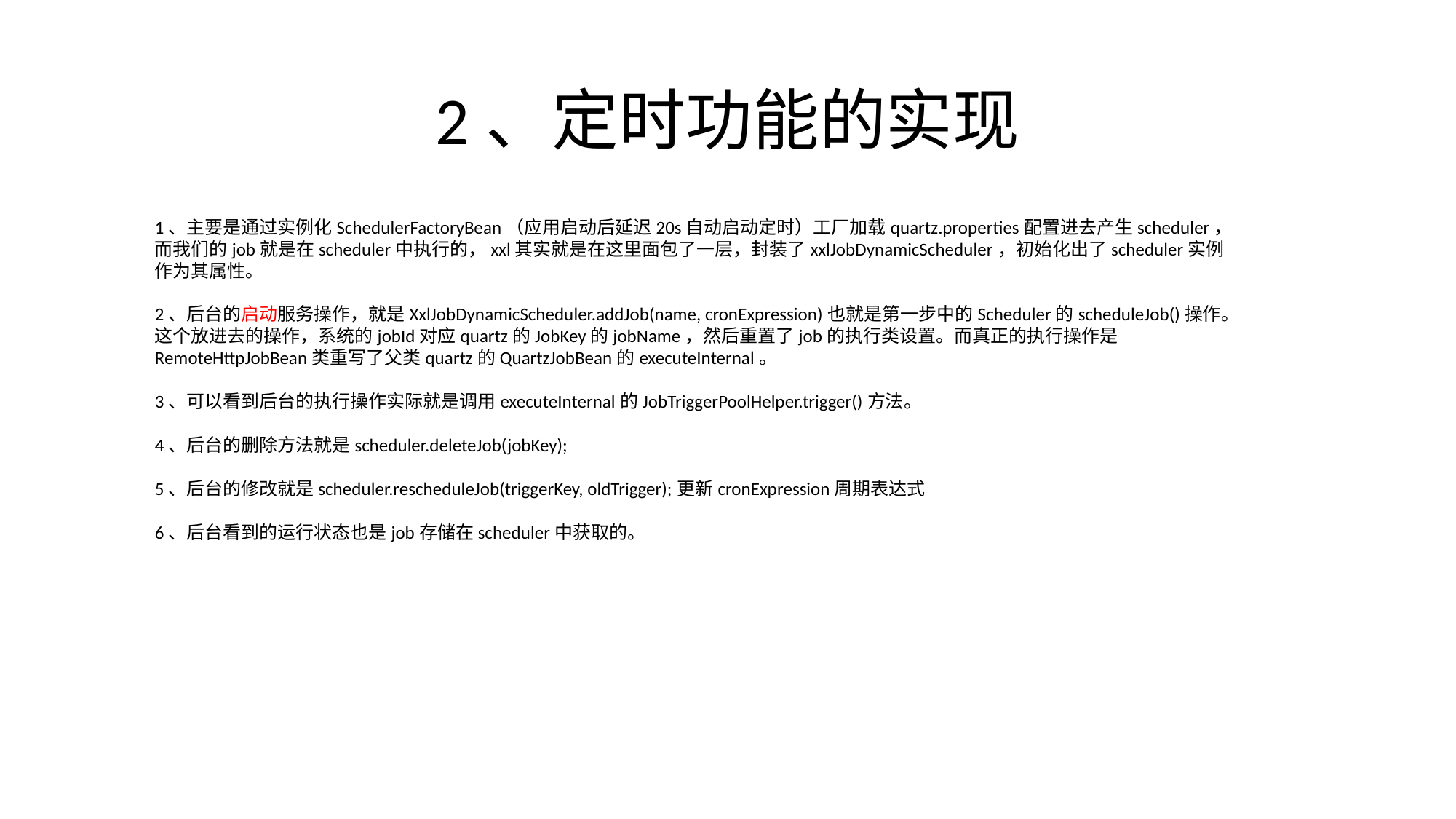

# 2、定时功能的实现
1、主要是通过实例化SchedulerFactoryBean（应用启动后延迟20s自动启动定时）工厂加载quartz.properties配置进去产生scheduler，而我们的job就是在scheduler中执行的，xxl其实就是在这里面包了一层，封装了xxlJobDynamicScheduler，初始化出了scheduler实例作为其属性。

2、后台的启动服务操作，就是XxlJobDynamicScheduler.addJob(name, cronExpression)也就是第一步中的Scheduler的scheduleJob()操作。这个放进去的操作，系统的jobId对应quartz的JobKey的jobName，然后重置了job的执行类设置。而真正的执行操作是RemoteHttpJobBean类重写了父类quartz的QuartzJobBean的executeInternal。

3、可以看到后台的执行操作实际就是调用executeInternal的JobTriggerPoolHelper.trigger()方法。

4、后台的删除方法就是scheduler.deleteJob(jobKey);

5、后台的修改就是scheduler.rescheduleJob(triggerKey, oldTrigger);更新cronExpression周期表达式

6、后台看到的运行状态也是job存储在scheduler中获取的。